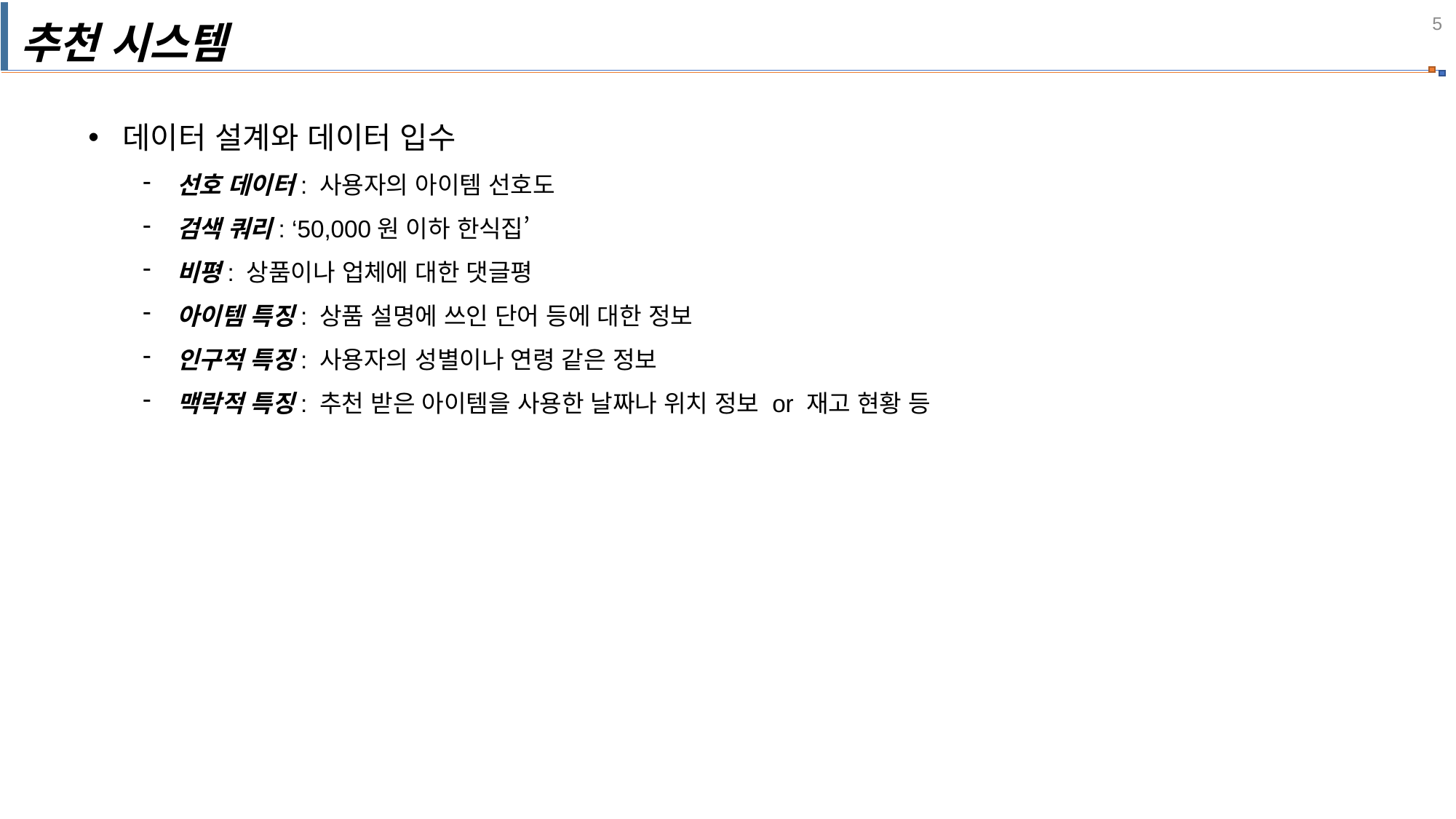

추천 시스템
데이터 설계와 데이터 입수
선호 데이터: 사용자의 아이템 선호도
검색 쿼리: ‘50,000원 이하 한식집’
비평: 상품이나 업체에 대한 댓글평
아이템 특징: 상품 설명에 쓰인 단어 등에 대한 정보
인구적 특징: 사용자의 성별이나 연령 같은 정보
맥락적 특징: 추천 받은 아이템을 사용한 날짜나 위치 정보 or 재고 현황 등